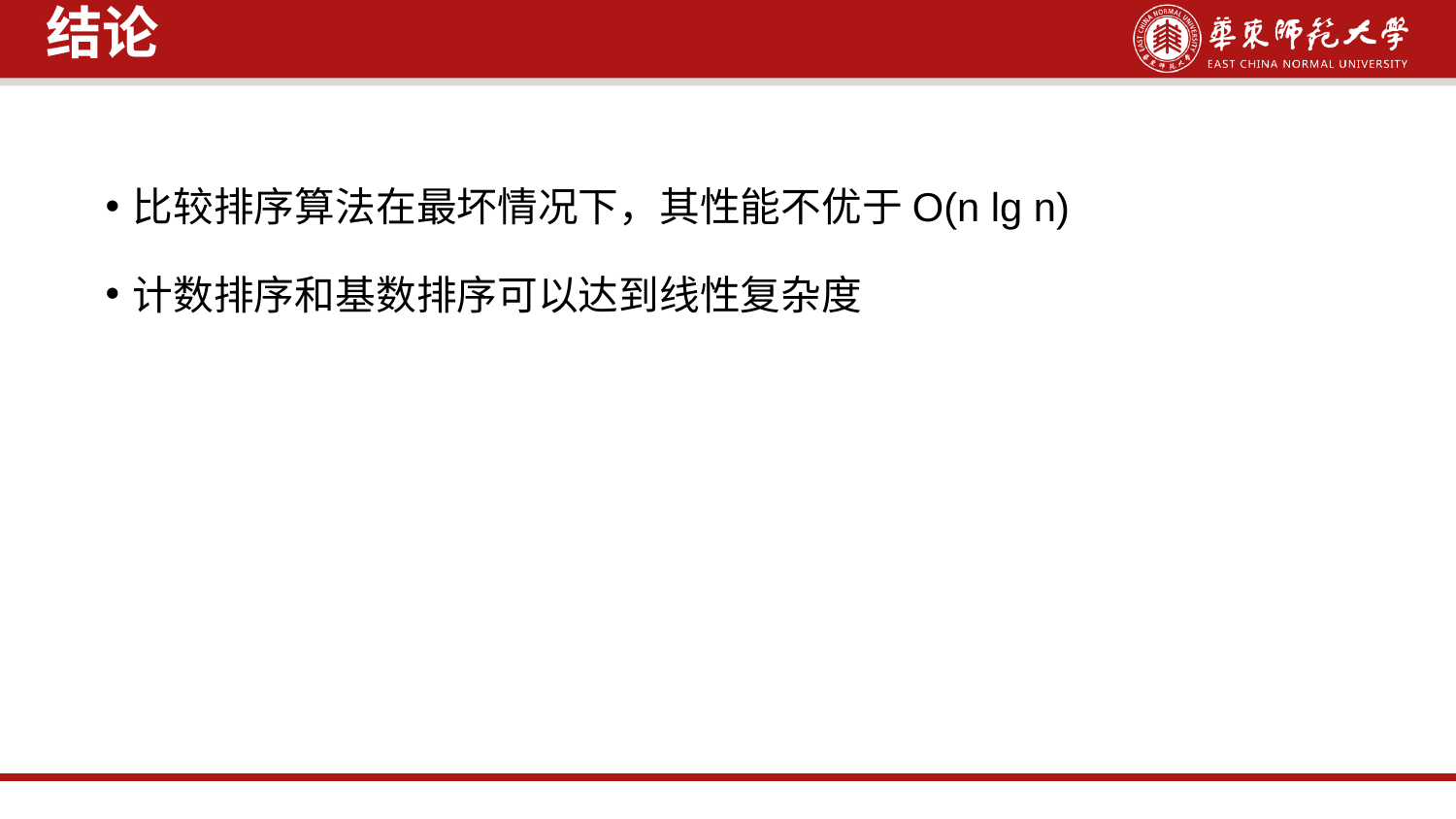

结论
比较排序算法在最坏情况下，其性能不优于O(n lg n)
计数排序和基数排序可以达到线性复杂度